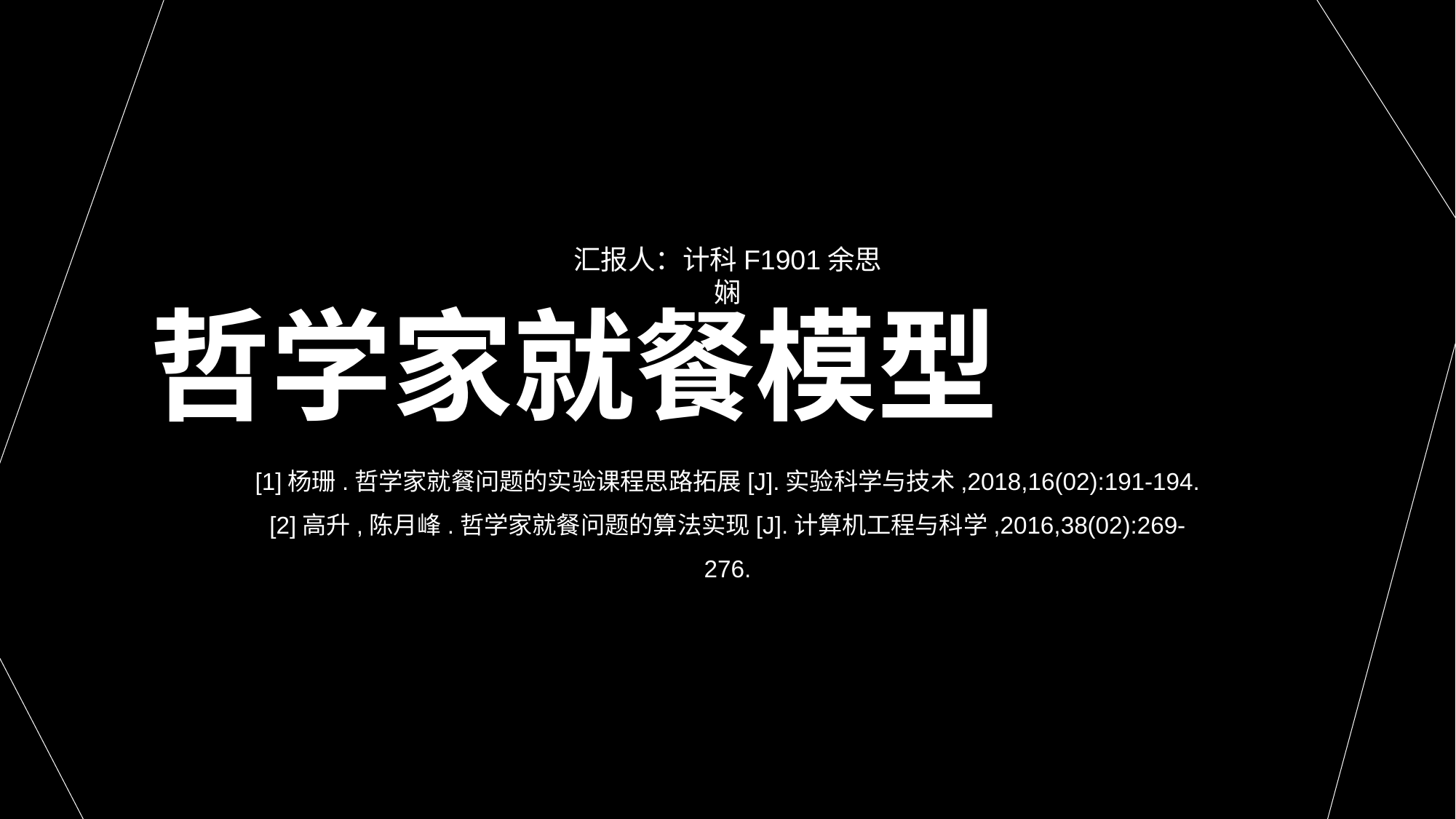

汇报人：计科F1901余思娴
哲学家就餐模型
[1]杨珊.哲学家就餐问题的实验课程思路拓展[J].实验科学与技术,2018,16(02):191-194.
[2]高升,陈月峰.哲学家就餐问题的算法实现[J].计算机工程与科学,2016,38(02):269-276.